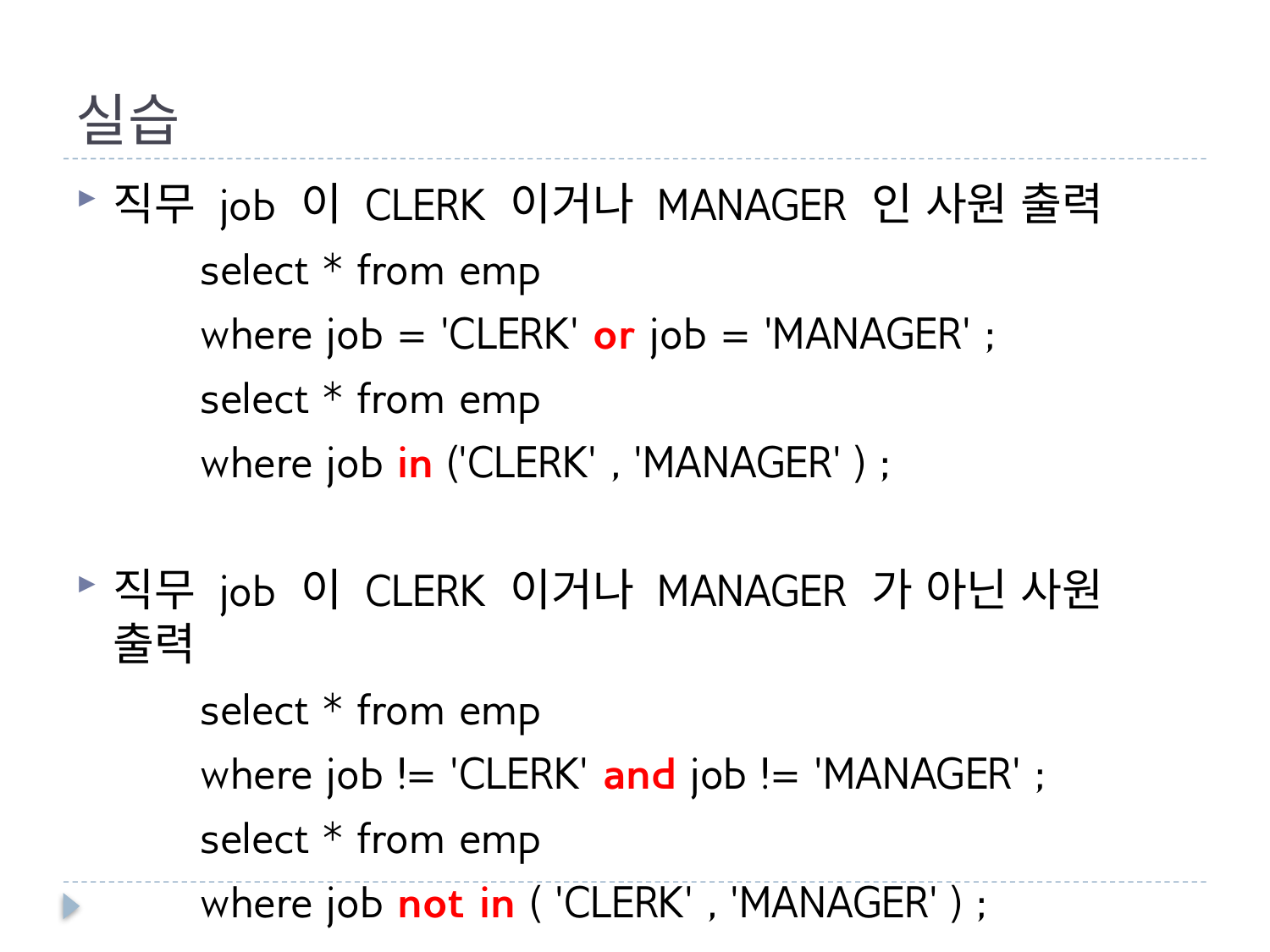

# 실습
직무 job 이 CLERK 이거나 MANAGER 인 사원 출력
	select * from emp
	where job = 'CLERK' or job = 'MANAGER' ;
	select * from emp
	where job in ('CLERK' , 'MANAGER' ) ;

직무 job 이 CLERK 이거나 MANAGER 가 아닌 사원 출력
	select * from emp
	where job != 'CLERK' and job != 'MANAGER' ;
	select * from emp
	where job not in ( 'CLERK' , 'MANAGER' ) ;